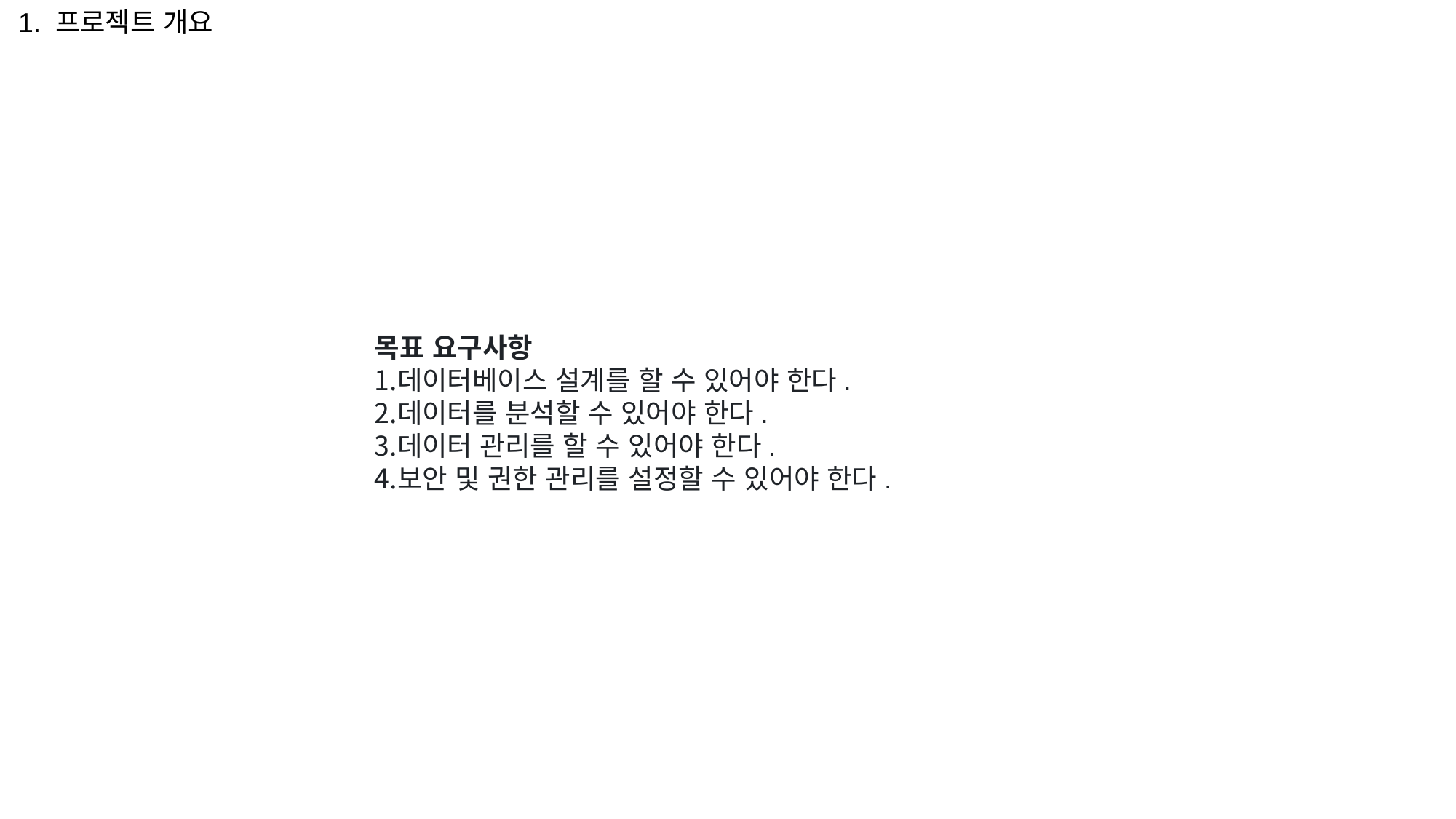

1. 프로젝트 개요
목표 요구사항
데이터베이스 설계를 할 수 있어야 한다.
데이터를 분석할 수 있어야 한다.
데이터 관리를 할 수 있어야 한다.
보안 및 권한 관리를 설정할 수 있어야 한다.